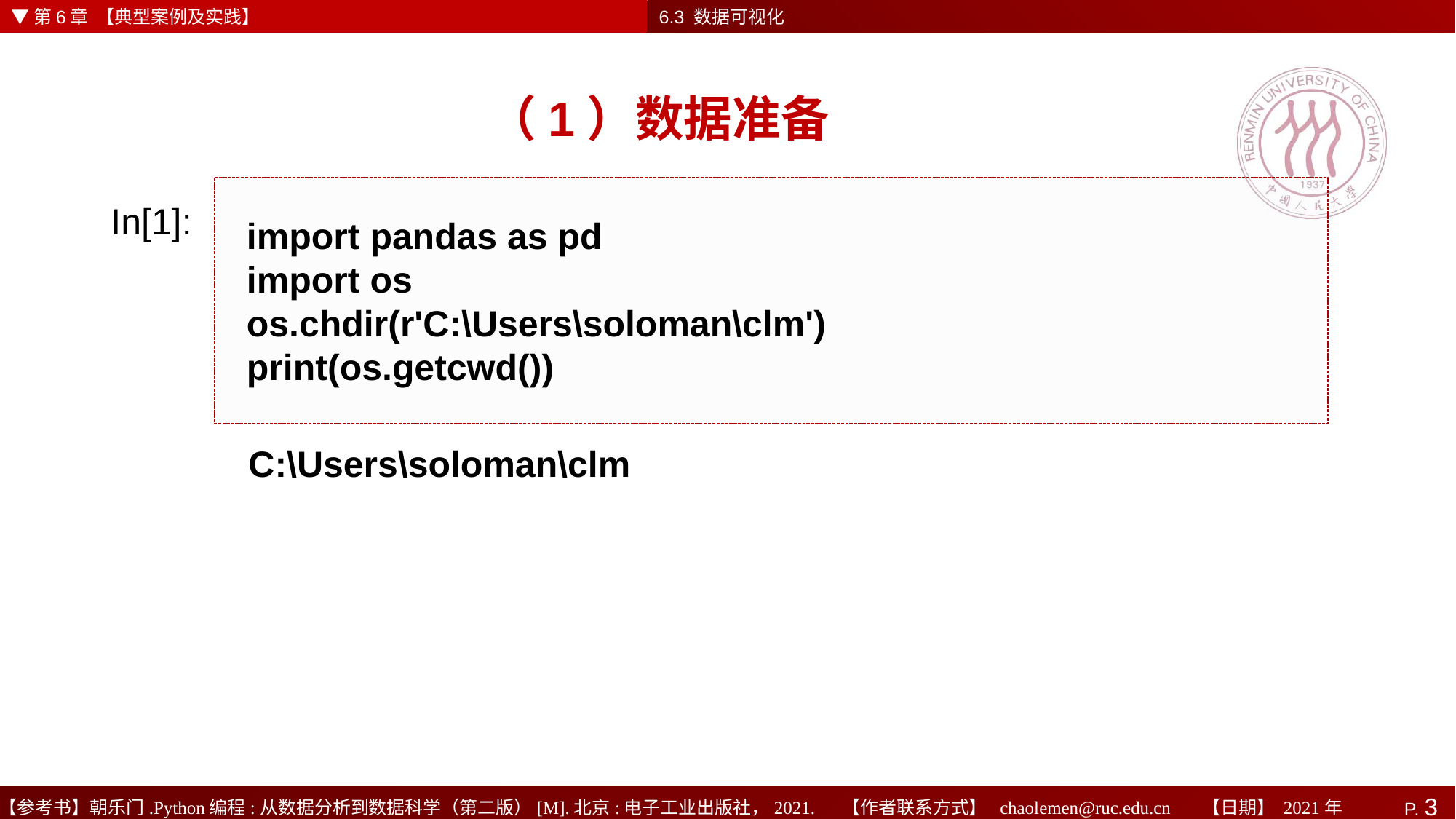

▼第6章  【典型案例及实践】
6.3 数据可视化
# （1）数据准备
import pandas as pd
import os
os.chdir(r'C:\Users\soloman\clm')
print(os.getcwd())
In[1]:
C:\Users\soloman\clm